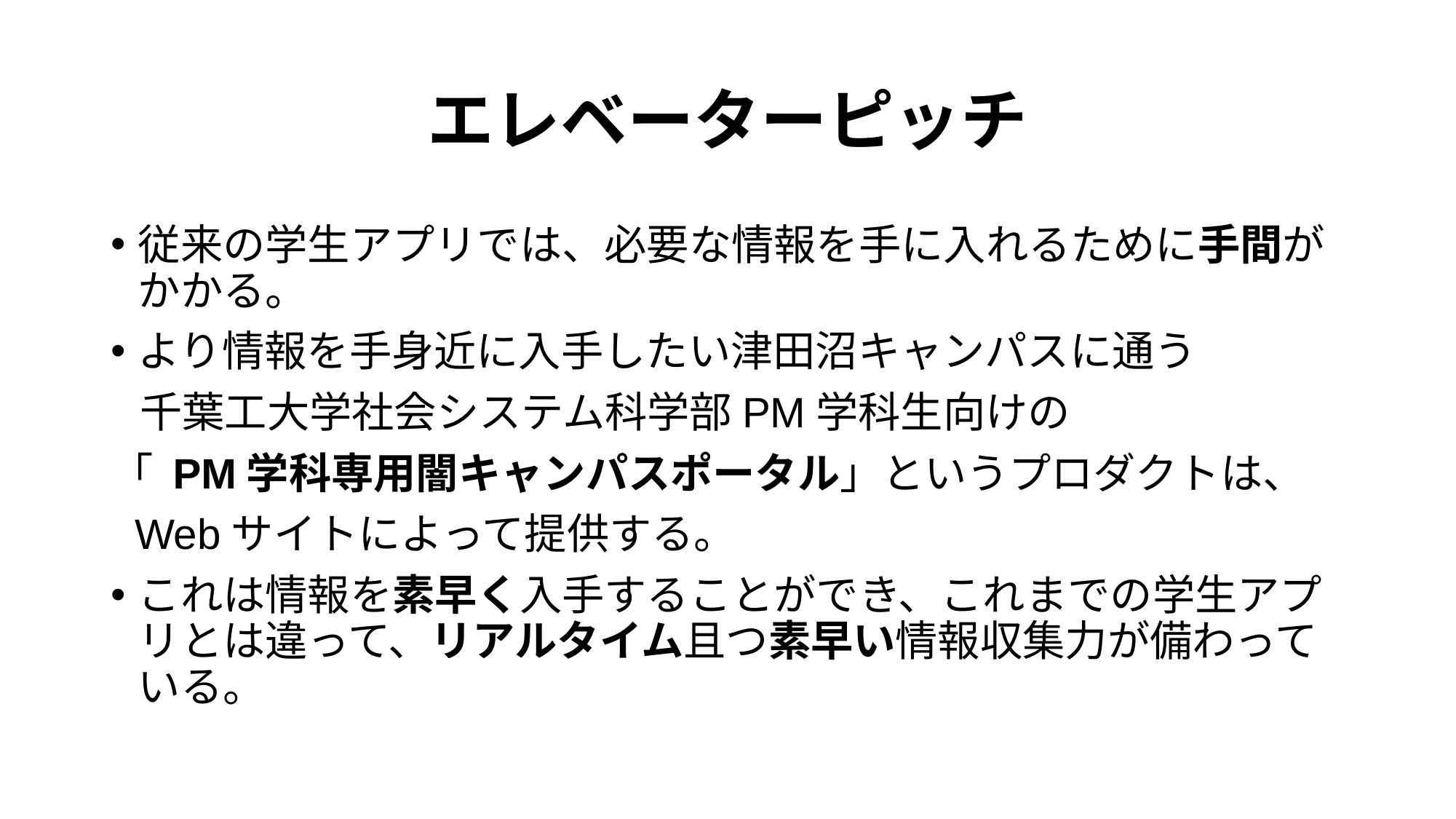

# エレベーターピッチ
従来の学生アプリでは、必要な情報を手に入れるために手間がかかる。
より情報を手身近に入手したい津田沼キャンパスに通う
  千葉工大学社会システム科学部PM学科生向けの
「 PM学科専用闇キャンパスポータル」というプロダクトは、
  Webサイトによって提供する。
これは情報を素早く入手することができ、これまでの学生アプリとは違って、リアルタイム且つ素早い情報収集力が備わっている。